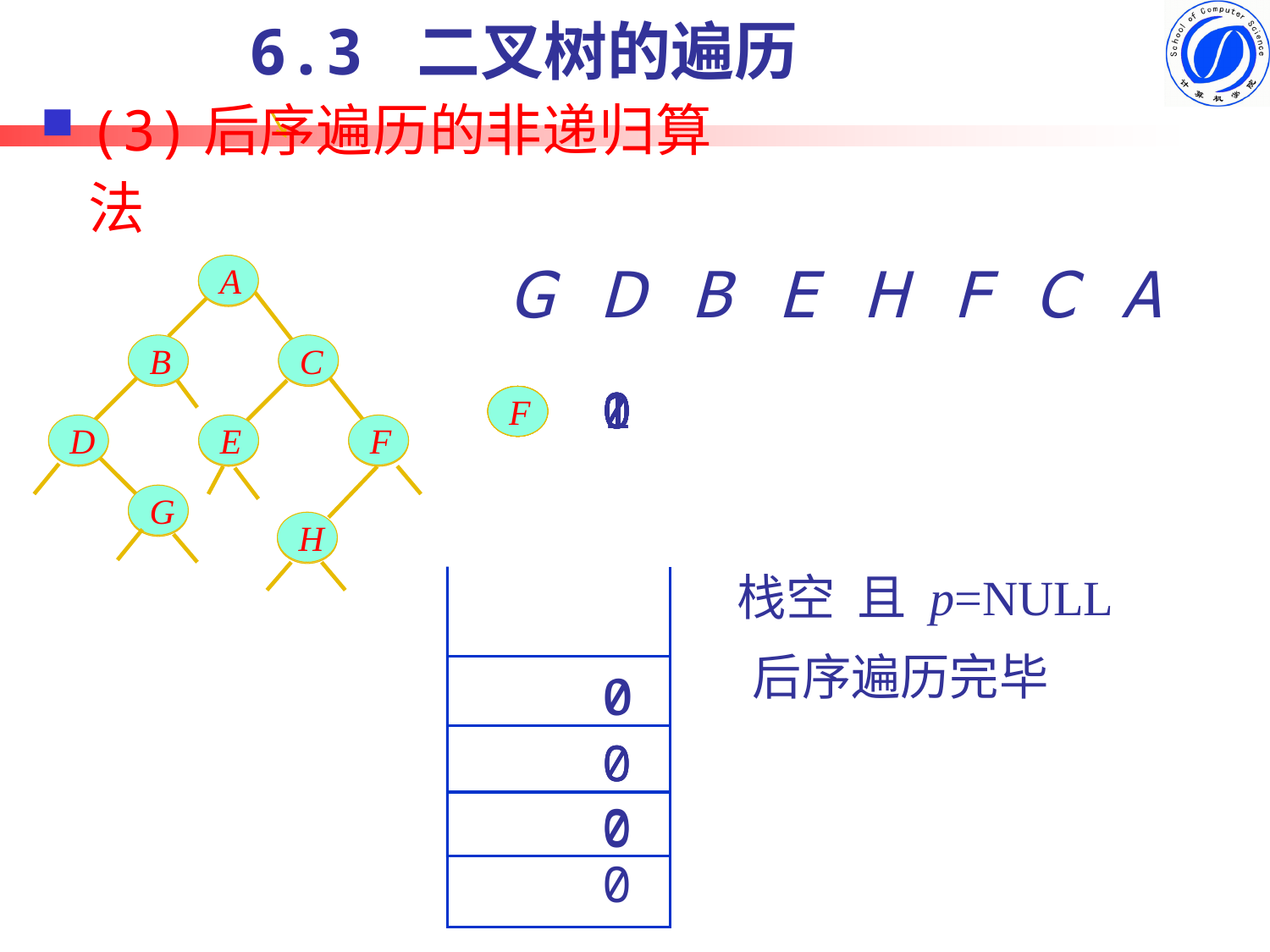

6.3 二叉树的遍历
# (3)后序遍历的非递归算法
G
D
B
E
H
F
C
A
A
A

B
C
B
C
0
1
1
0
0
1
0
1
0
1
0
1
0
1
0
1

D
G
B
A
E
C
H
F
D
E
F
D
E
F

G
G
H
H

栈空  且 p=NULL

后序遍历完毕
0
0
0
0
0
0
0
0